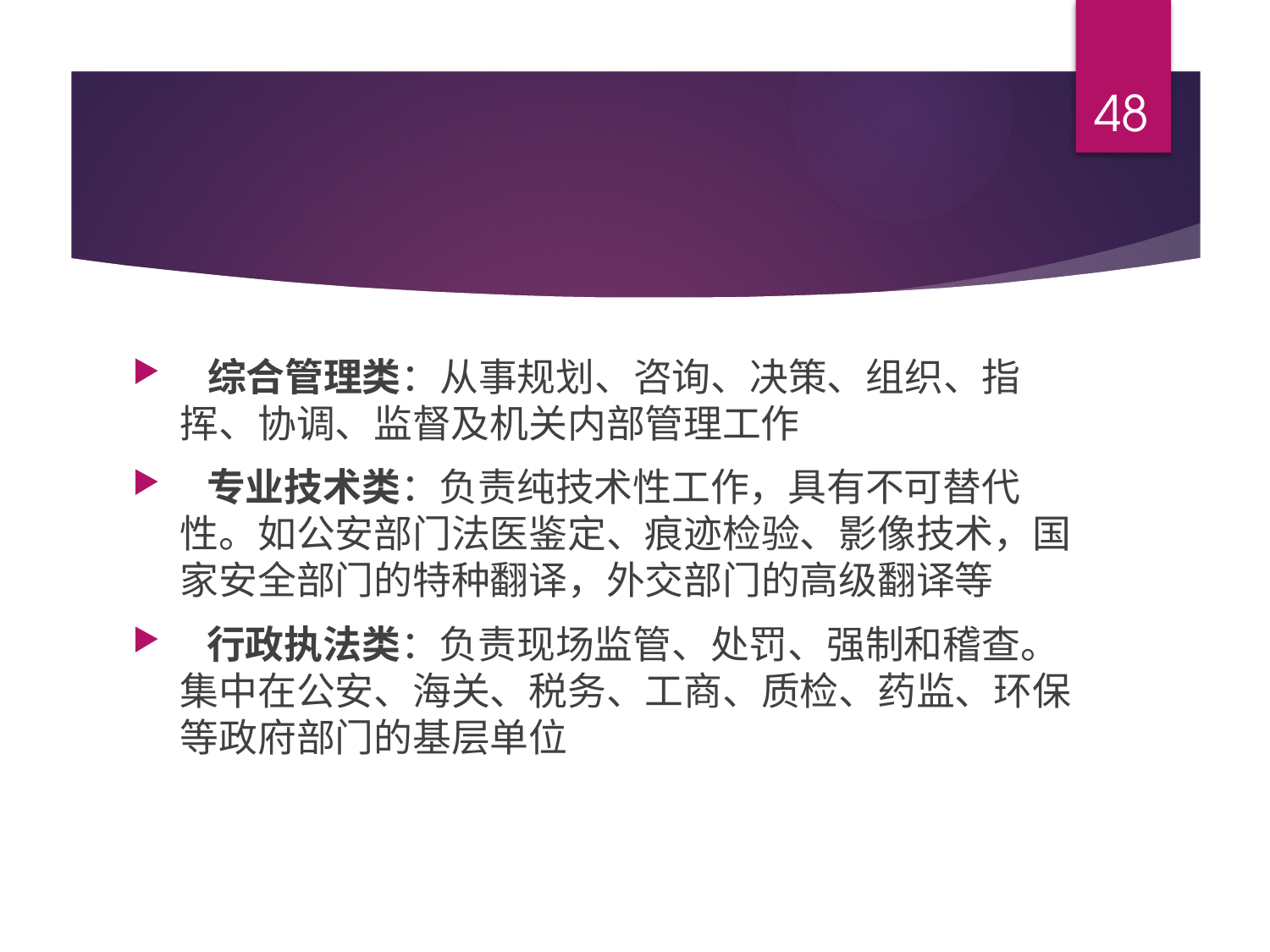

48
#
  综合管理类：从事规划、咨询、决策、组织、指挥、协调、监督及机关内部管理工作
  专业技术类：负责纯技术性工作，具有不可替代性。如公安部门法医鉴定、痕迹检验、影像技术，国家安全部门的特种翻译，外交部门的高级翻译等
  行政执法类：负责现场监管、处罚、强制和稽查。集中在公安、海关、税务、工商、质检、药监、环保等政府部门的基层单位